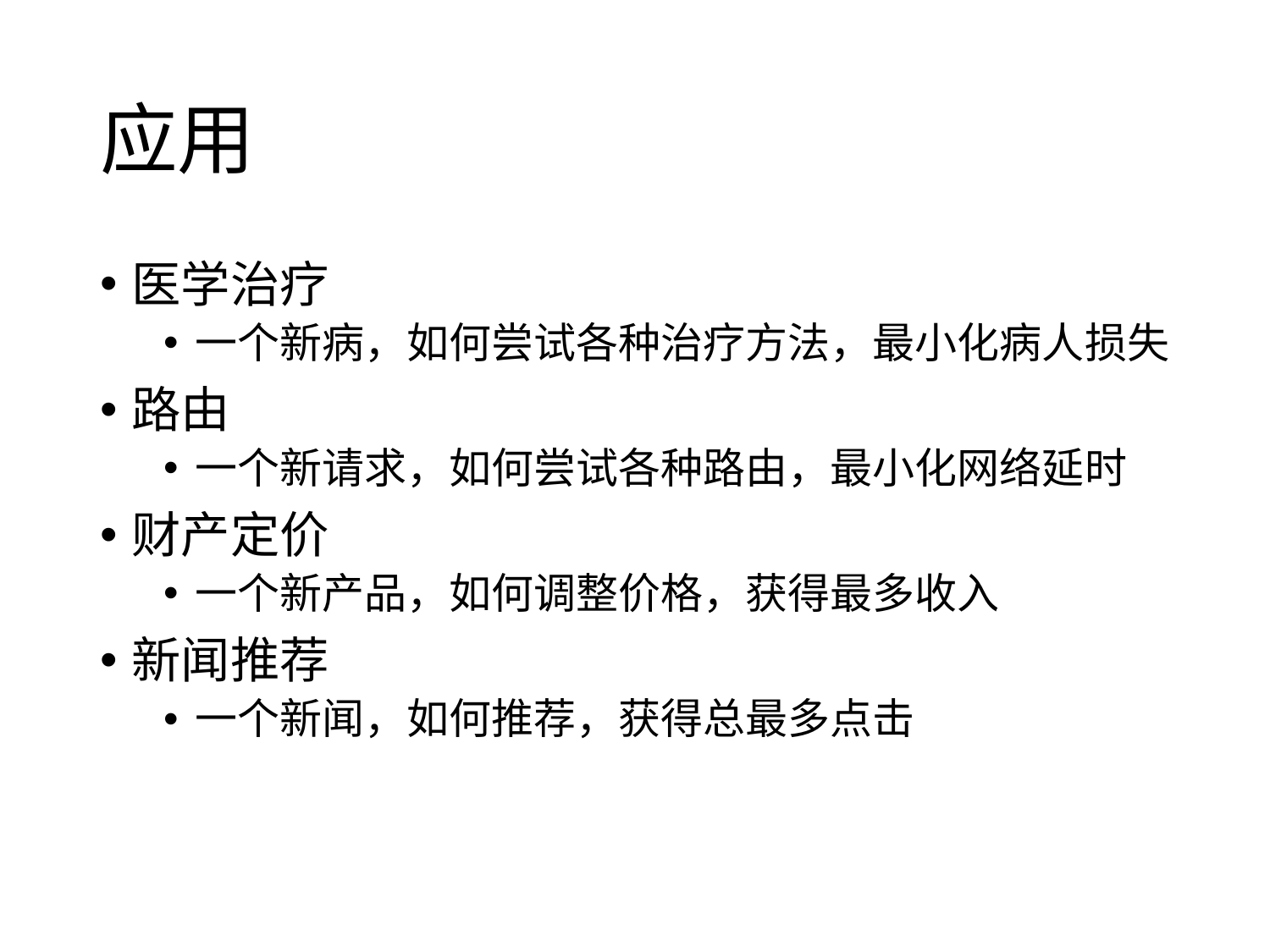

# 应用
医学治疗
一个新病，如何尝试各种治疗方法，最小化病人损失
路由
一个新请求，如何尝试各种路由，最小化网络延时
财产定价
一个新产品，如何调整价格，获得最多收入
新闻推荐
一个新闻，如何推荐，获得总最多点击